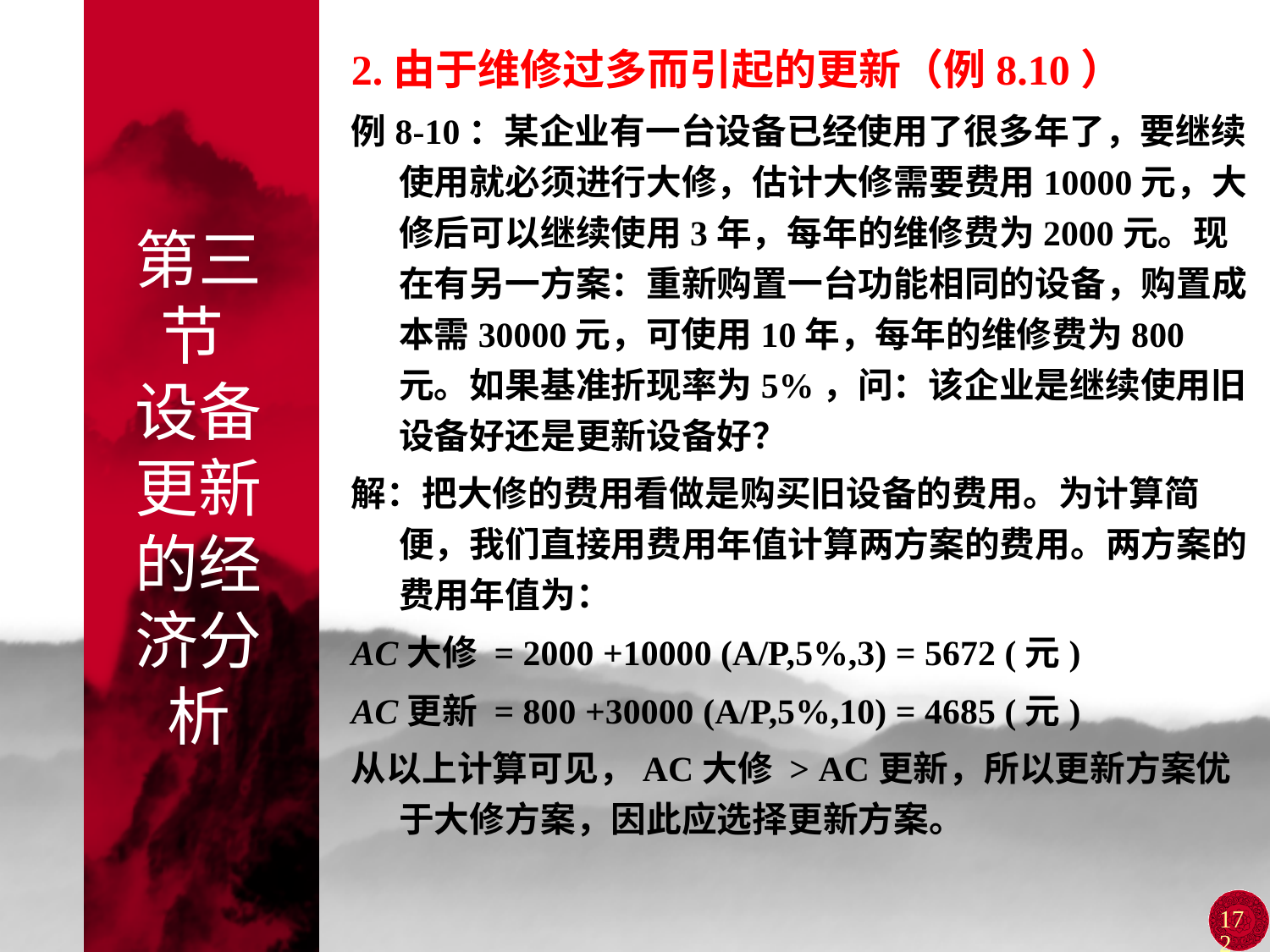

2.由于维修过多而引起的更新（例8.10）
例8-10：某企业有一台设备已经使用了很多年了，要继续使用就必须进行大修，估计大修需要费用10000元，大修后可以继续使用3年，每年的维修费为2000元。现在有另一方案：重新购置一台功能相同的设备，购置成本需30000元，可使用10年，每年的维修费为800元。如果基准折现率为5%，问：该企业是继续使用旧设备好还是更新设备好？
解：把大修的费用看做是购买旧设备的费用。为计算简便，我们直接用费用年值计算两方案的费用。两方案的费用年值为：
AC大修 = 2000 +10000 (A/P,5%,3) = 5672 (元)
AC更新 = 800 +30000 (A/P,5%,10) = 4685 (元)
从以上计算可见，AC大修 > AC更新，所以更新方案优于大修方案，因此应选择更新方案。
# 第三节  设备更新的经济分析
172